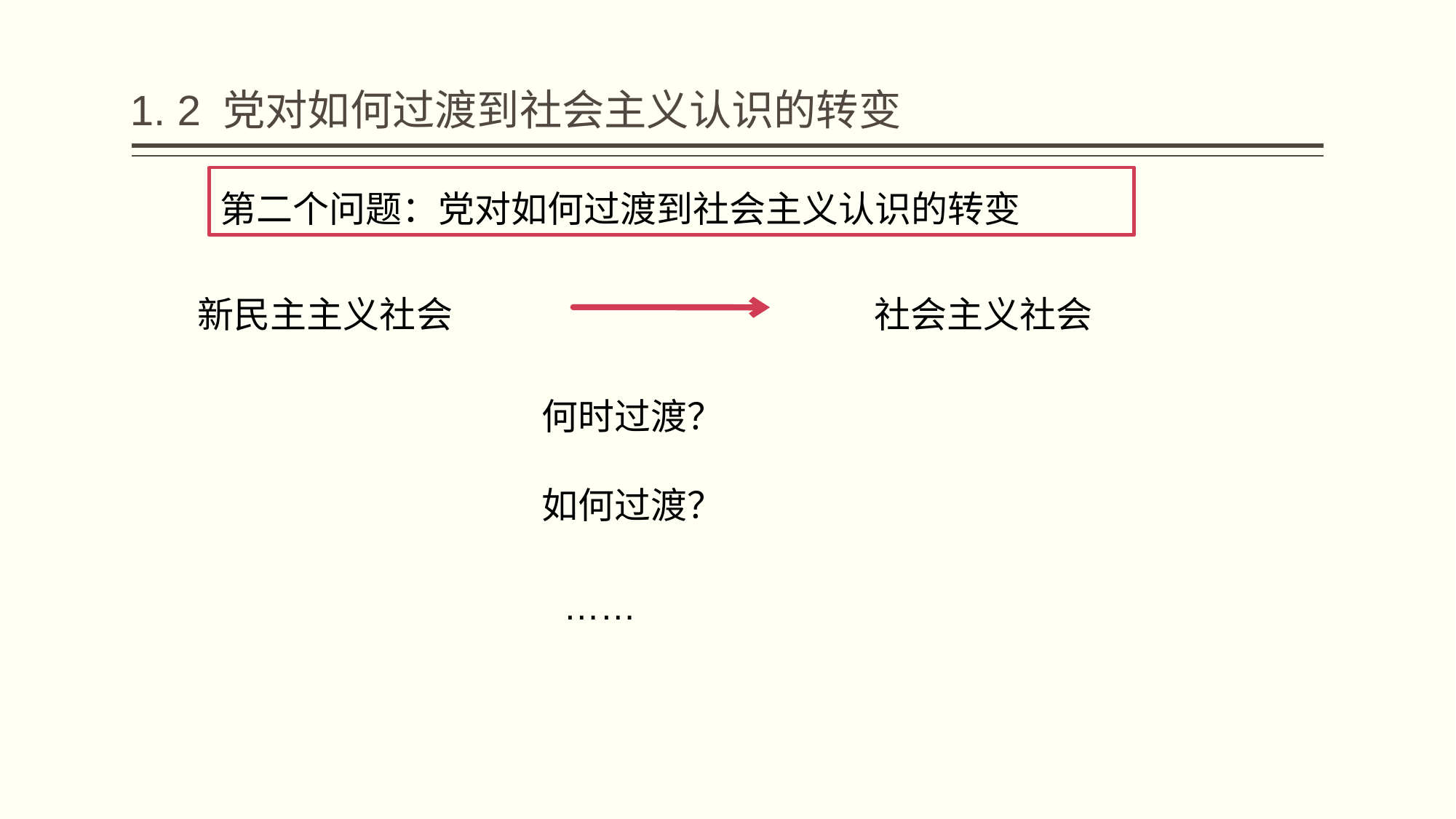

# 1. 2 党对如何过渡到社会主义认识的转变
第二个问题：党对如何过渡到社会主义认识的转变
   新民主主义社会
   社会主义社会
     何时过渡？
     如何过渡？
       ……